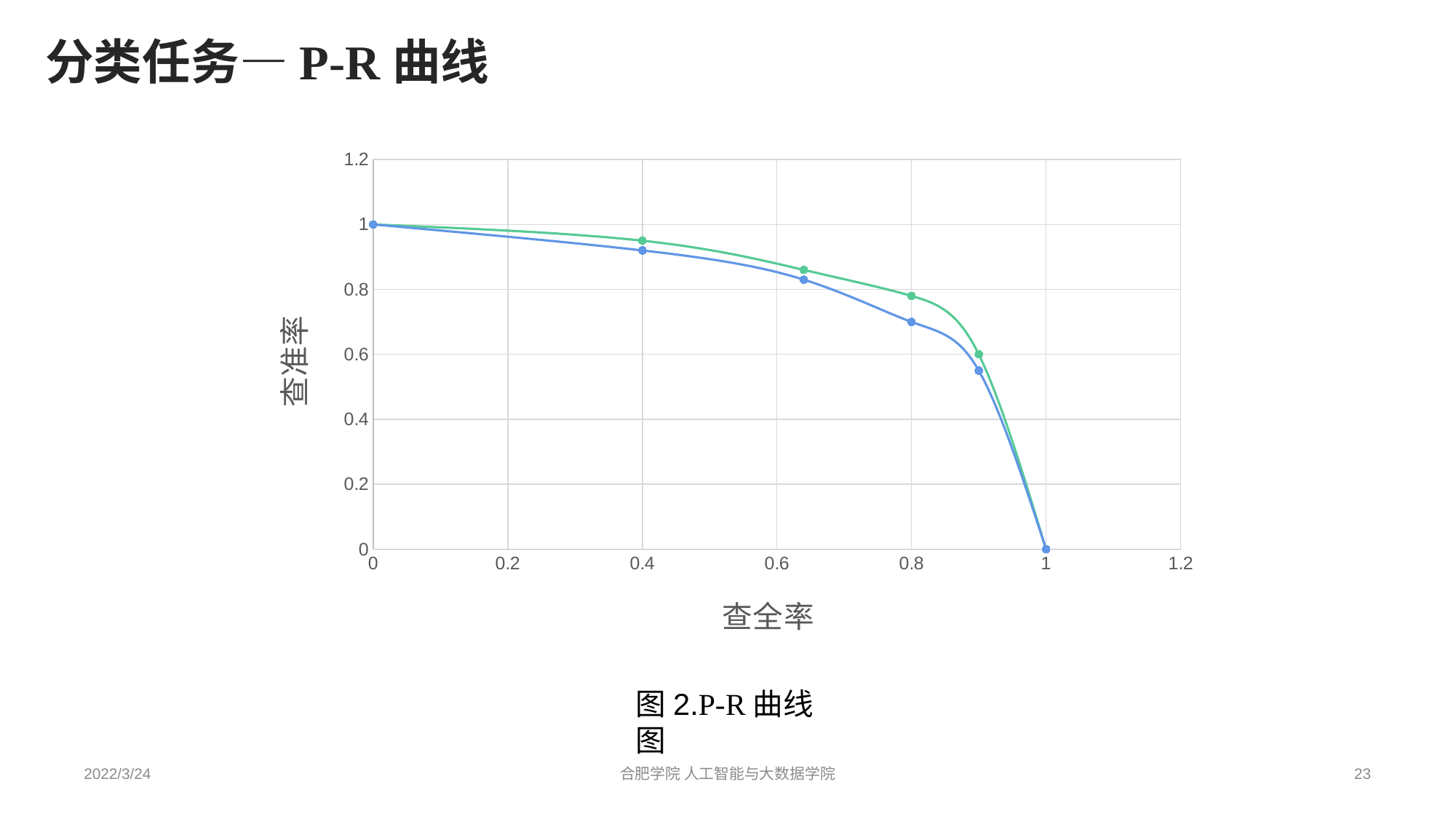

分类任务—P-R曲线

### Chart

| Category | Y 值 | Y值 |
|---|---|---|
图2.P-R曲线图
2022/3/24
合肥学院 人工智能与大数据学院
23